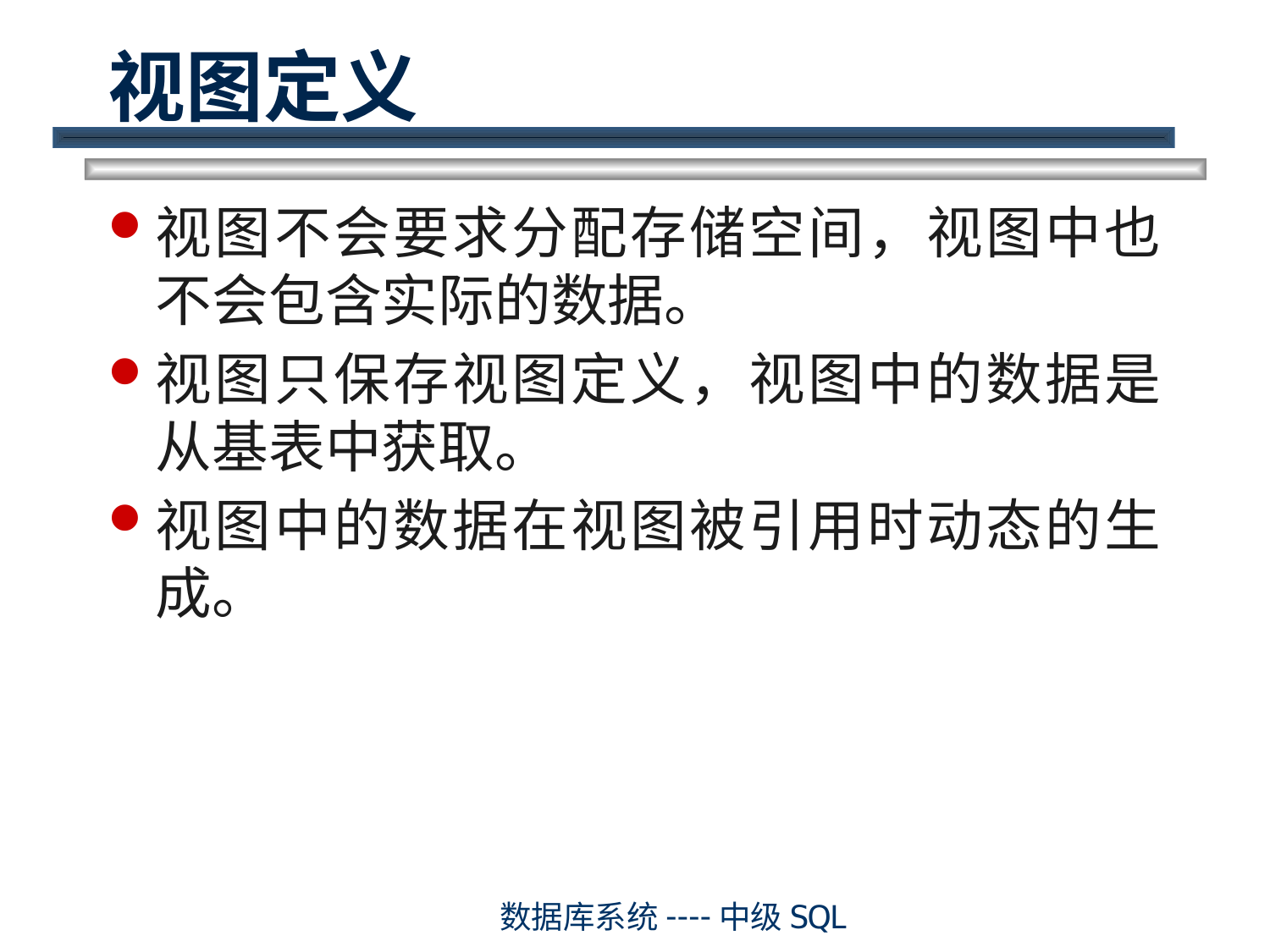

# 视图定义
视图不会要求分配存储空间，视图中也不会包含实际的数据。
视图只保存视图定义，视图中的数据是从基表中获取。
视图中的数据在视图被引用时动态的生成。
数据库系统----中级SQL